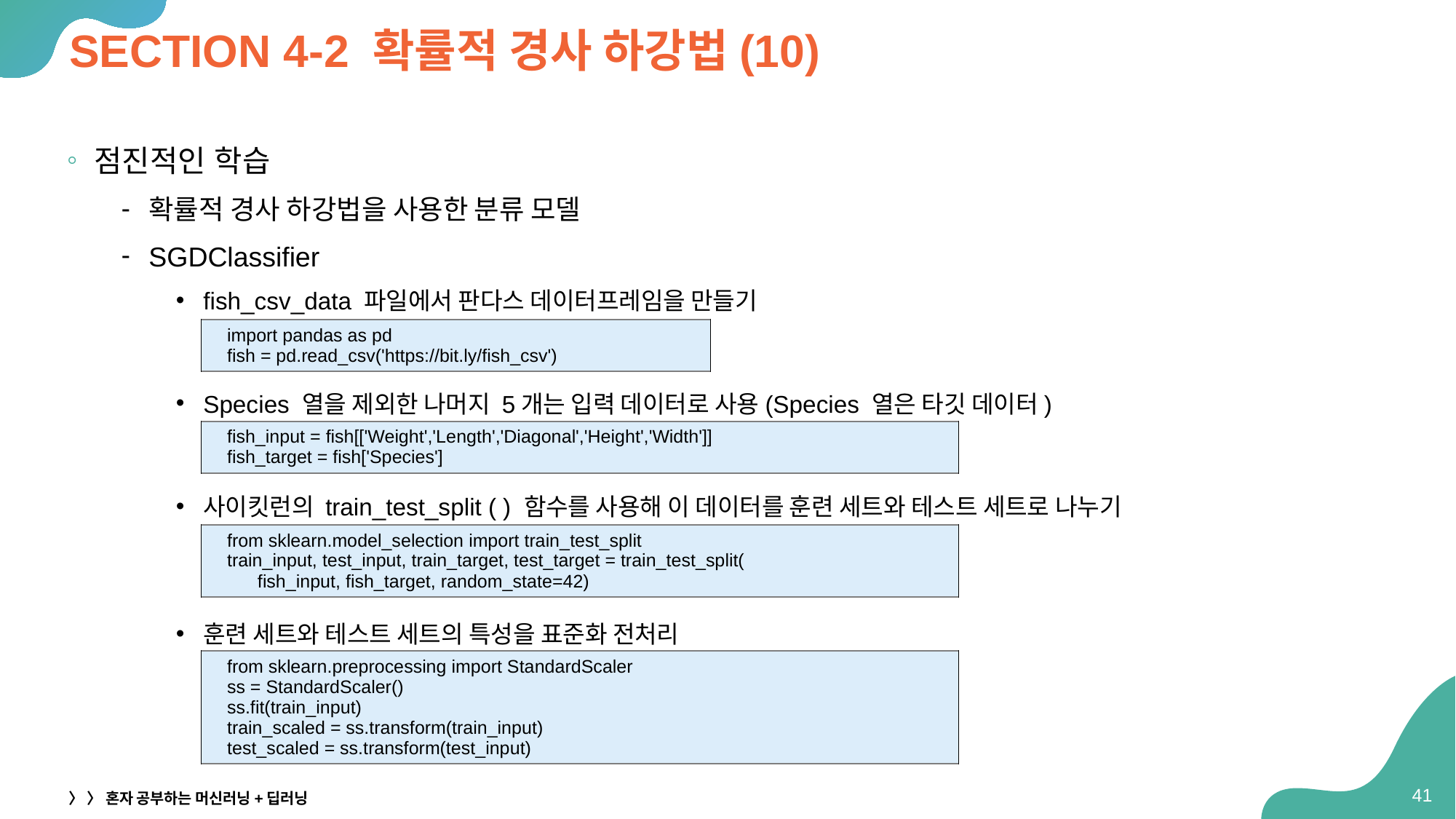

# SECTION 4-2 확률적 경사 하강법(10)
점진적인 학습
확률적 경사 하강법을 사용한 분류 모델
SGDClassifier
fish_csv_data 파일에서 판다스 데이터프레임을 만들기

Species 열을 제외한 나머지 5개는 입력 데이터로 사용(Species 열은 타깃 데이터)

사이킷런의 train_test_split ( ) 함수를 사용해 이 데이터를 훈련 세트와 테스트 세트로 나누기

훈련 세트와 테스트 세트의 특성을 표준화 전처리
| import pandas as pd fish = pd.read\_csv('https://bit.ly/fish\_csv') |
| --- |
| fish\_input = fish[['Weight','Length','Diagonal','Height','Width']] fish\_target = fish['Species'] |
| --- |
| from sklearn.model\_selection import train\_test\_split train\_input, test\_input, train\_target, test\_target = train\_test\_split( fish\_input, fish\_target, random\_state=42) |
| --- |
| from sklearn.preprocessing import StandardScaler ss = StandardScaler() ss.fit(train\_input) train\_scaled = ss.transform(train\_input) test\_scaled = ss.transform(test\_input) |
| --- |
41
〉 〉 혼자 공부하는 머신러닝+딥러닝